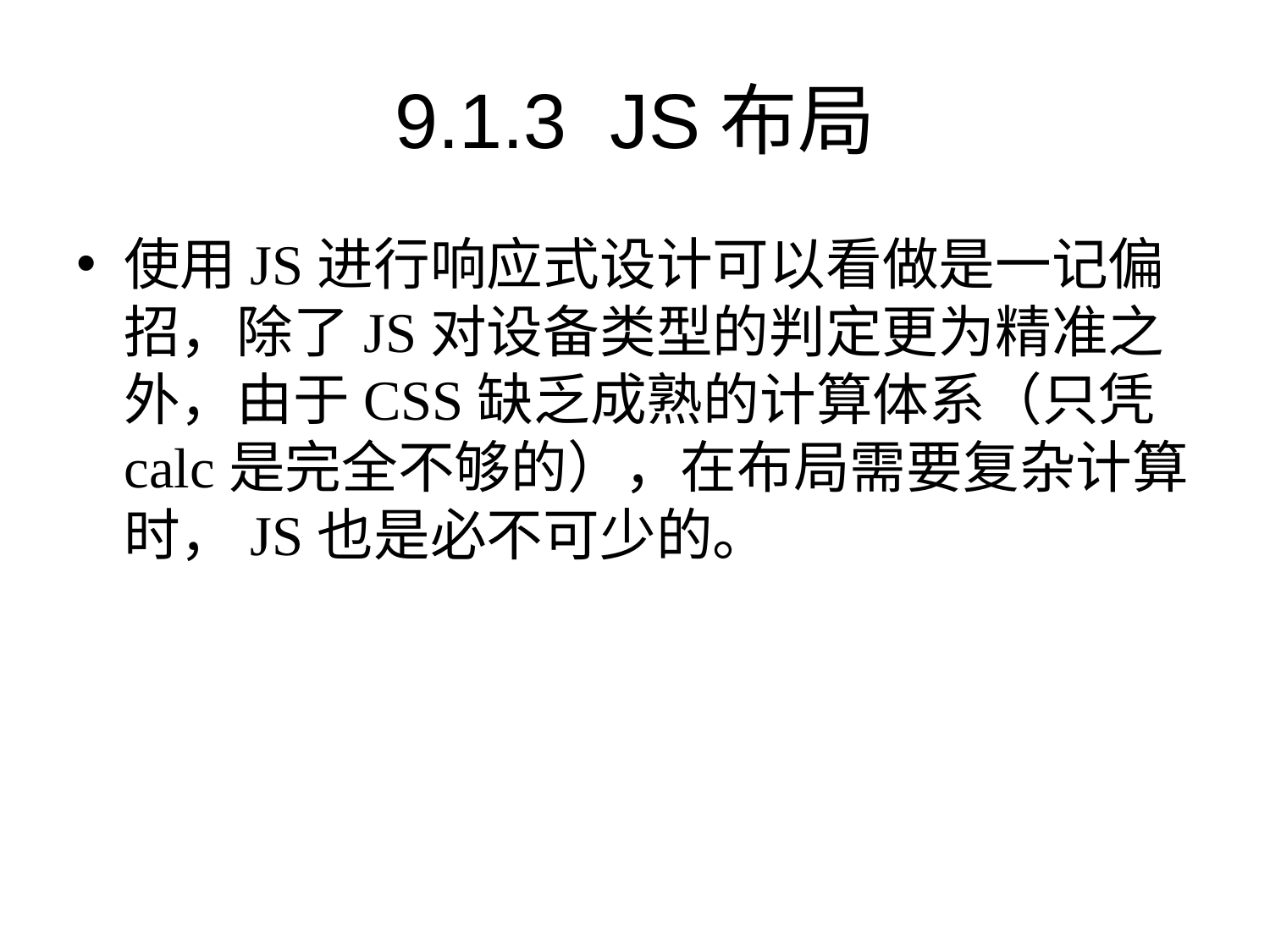

# 9.1.3  JS布局
使用JS进行响应式设计可以看做是一记偏招，除了JS对设备类型的判定更为精准之外，由于CSS缺乏成熟的计算体系（只凭calc是完全不够的），在布局需要复杂计算时，JS也是必不可少的。